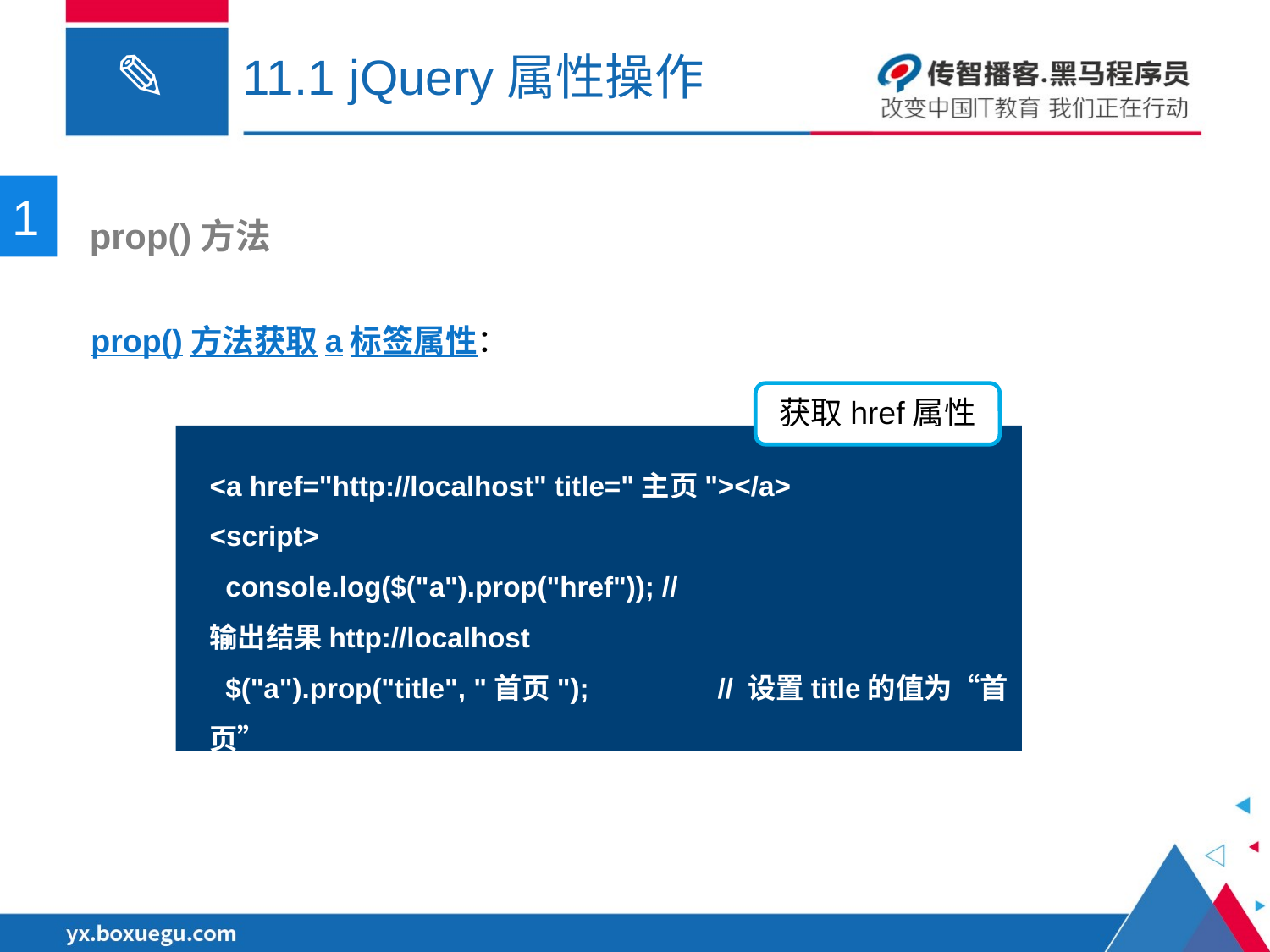

# 11.1 jQuery属性操作

1
  prop()方法
prop()方法获取a标签属性：
获取href属性

<a href="http://localhost" title="主页"></a>
<script>
  console.log($("a").prop("href")); // 输出结果http://localhost
  $("a").prop("title", "首页"); 	// 设置title的值为“首页”
</script>